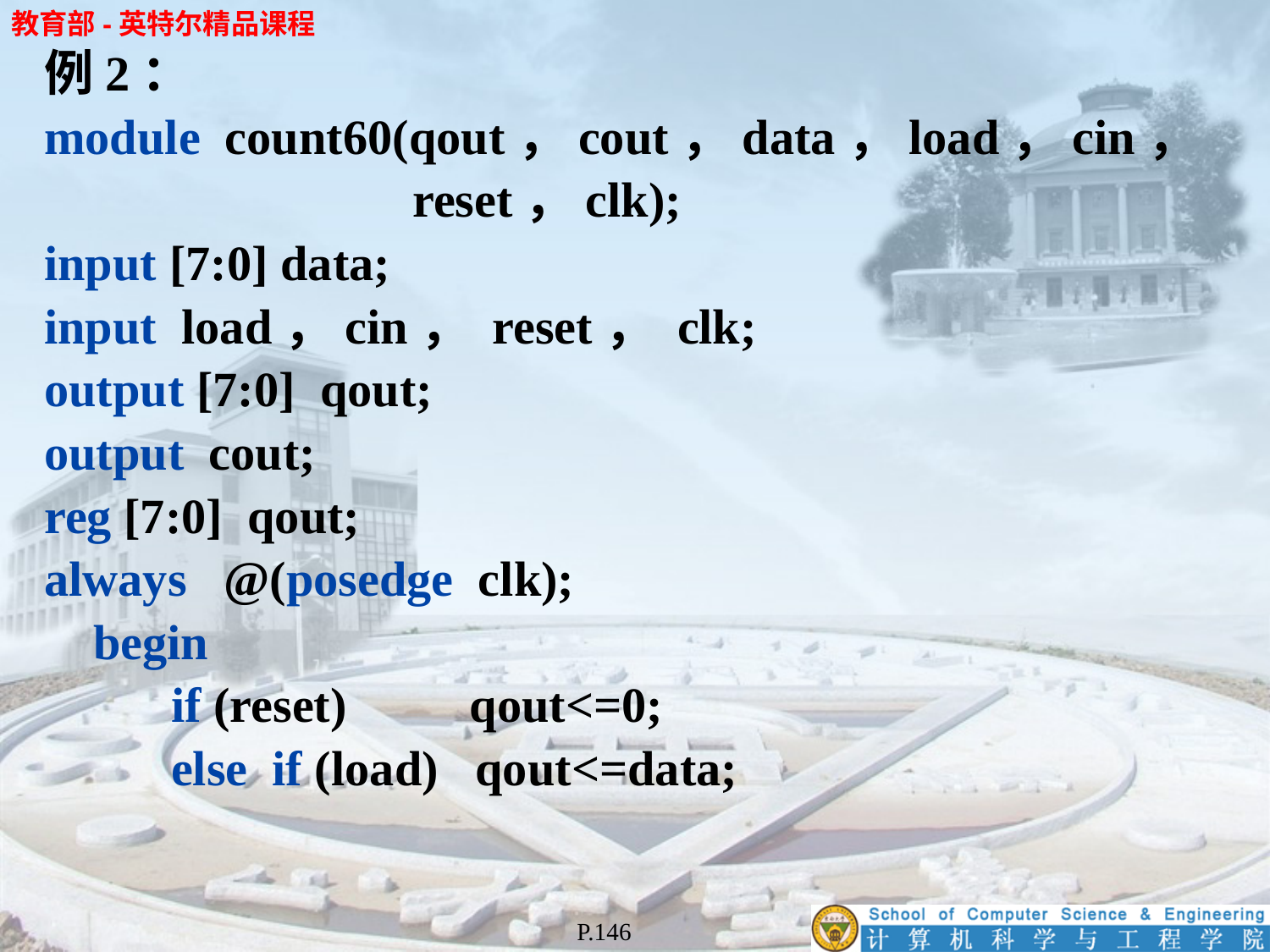

例2：
module  count60(qout，cout，data，load，cin，
                              reset，clk);
input [7:0] data;
input  load，cin， reset， clk;
output [7:0]  qout;
output  cout;
reg [7:0]  qout;
always   @(posedge  clk);
    begin
	if (reset)          qout<=0;
	else  if (load)   qout<=data;
P.146